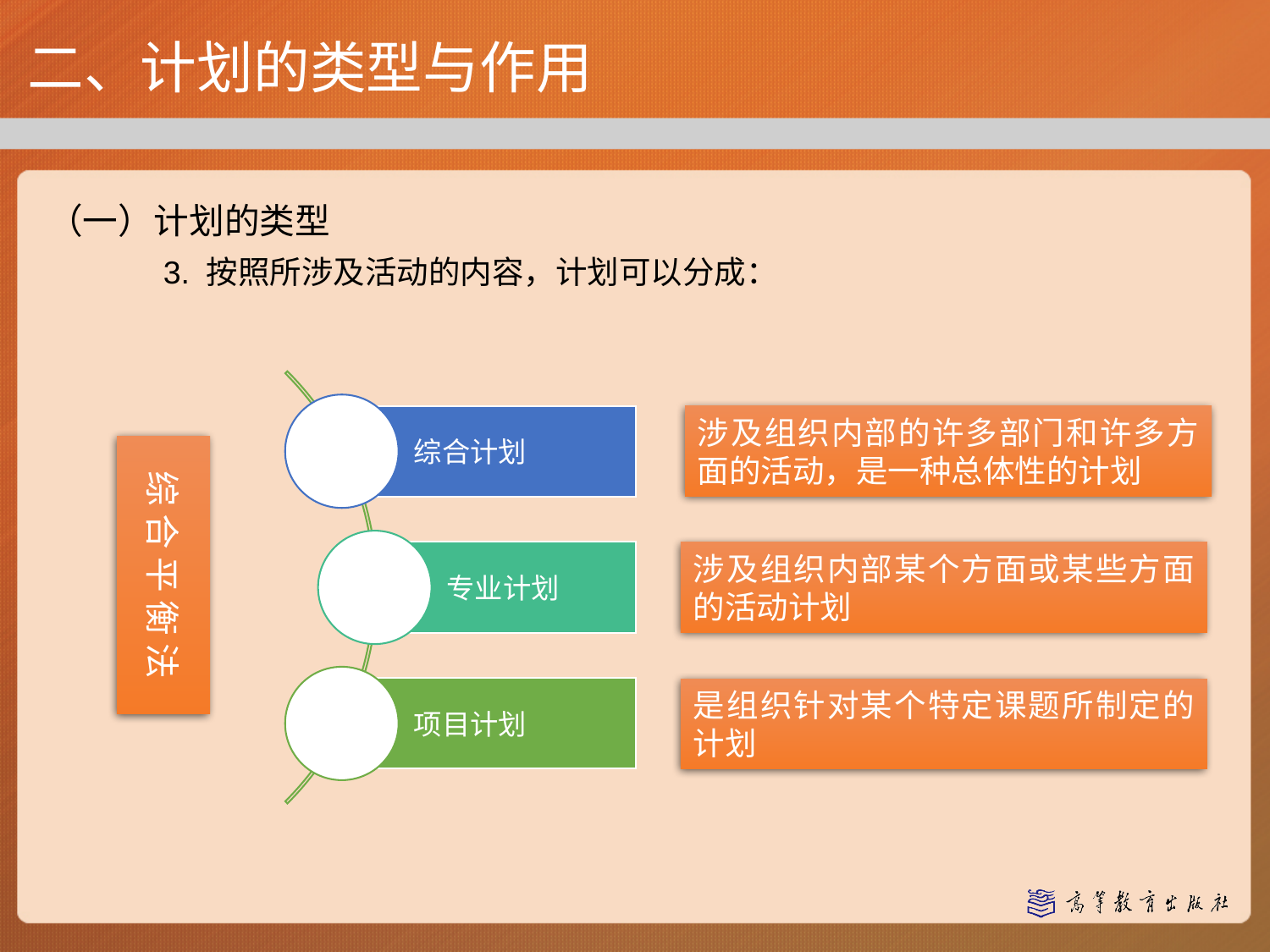

二、计划的类型与作用
（一）计划的类型
3. 按照所涉及活动的内容，计划可以分成：
综合计划
专业计划
项目计划
涉及组织内部的许多部门和许多方面的活动，是一种总体性的计划
综 合 平 衡 法
涉及组织内部某个方面或某些方面的活动计划
是组织针对某个特定课题所制定的计划